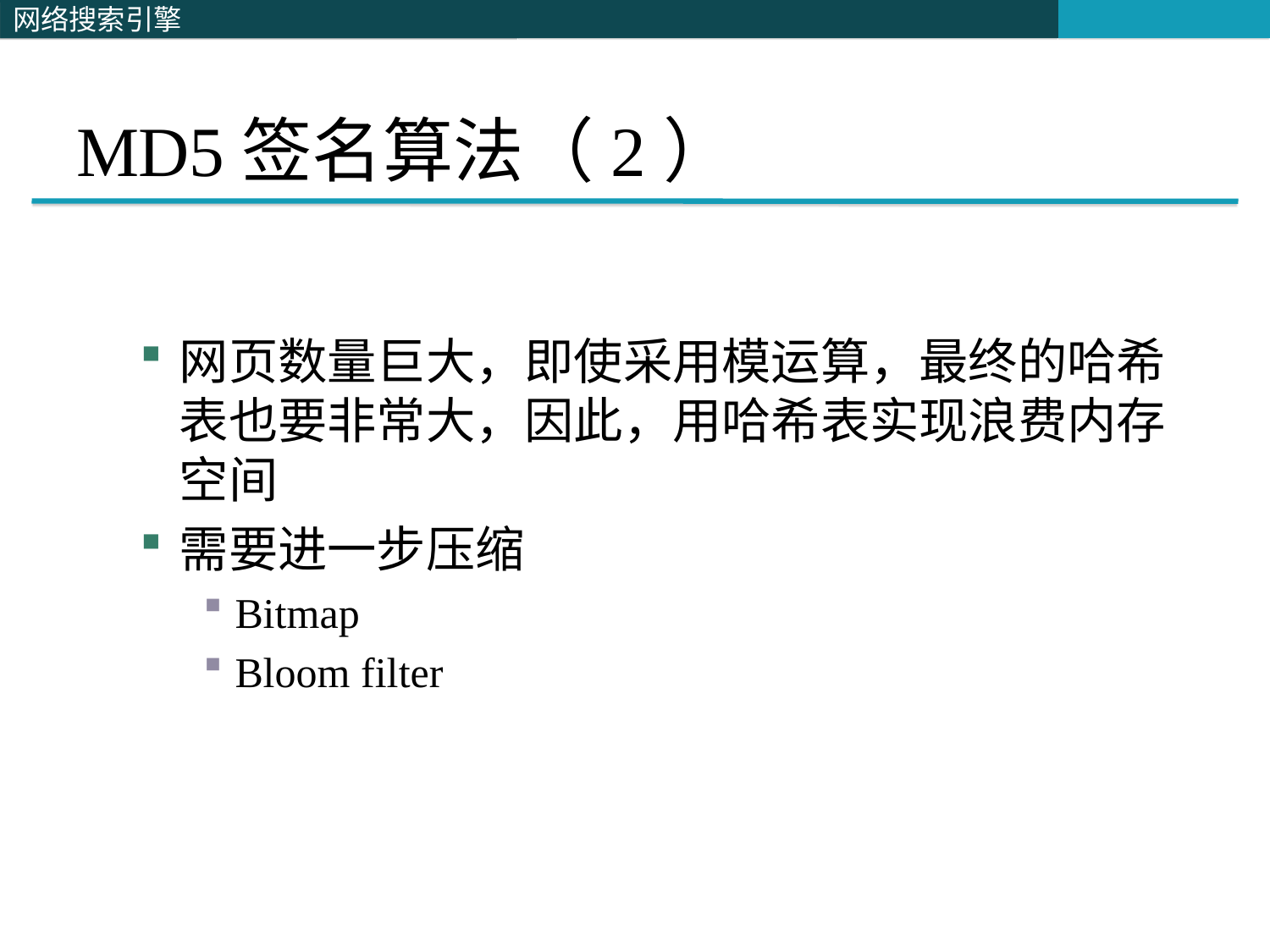

# MD5签名算法（2）
网页数量巨大，即使采用模运算，最终的哈希表也要非常大，因此，用哈希表实现浪费内存空间
需要进一步压缩
Bitmap
Bloom filter

25